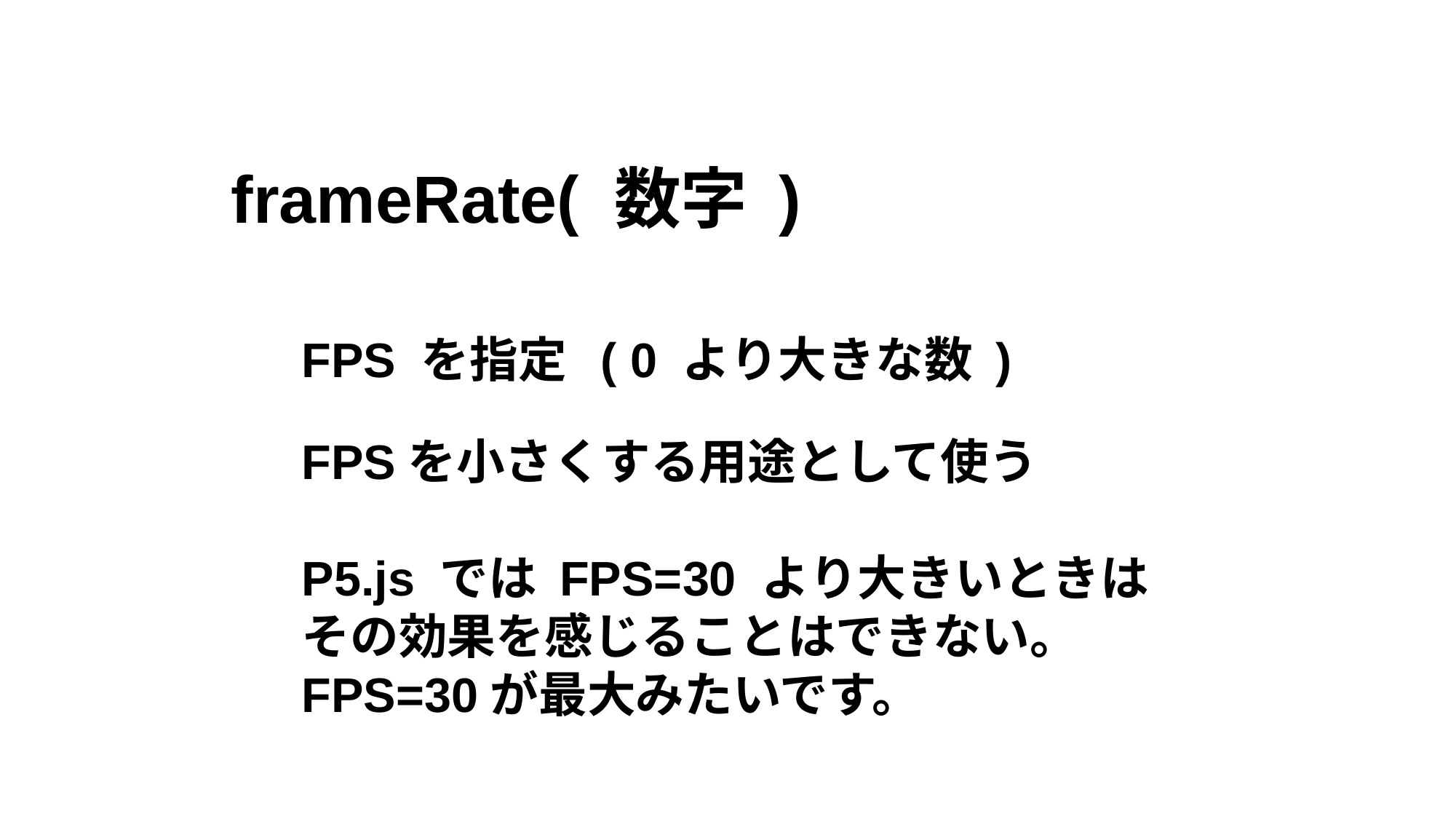

frameRate( 数字 )
FPS を指定  ( 0 より大きな数 )
FPSを小さくする用途として使う

P5.js では FPS=30 より大きいときは
その効果を感じることはできない。
FPS=30が最大みたいです。